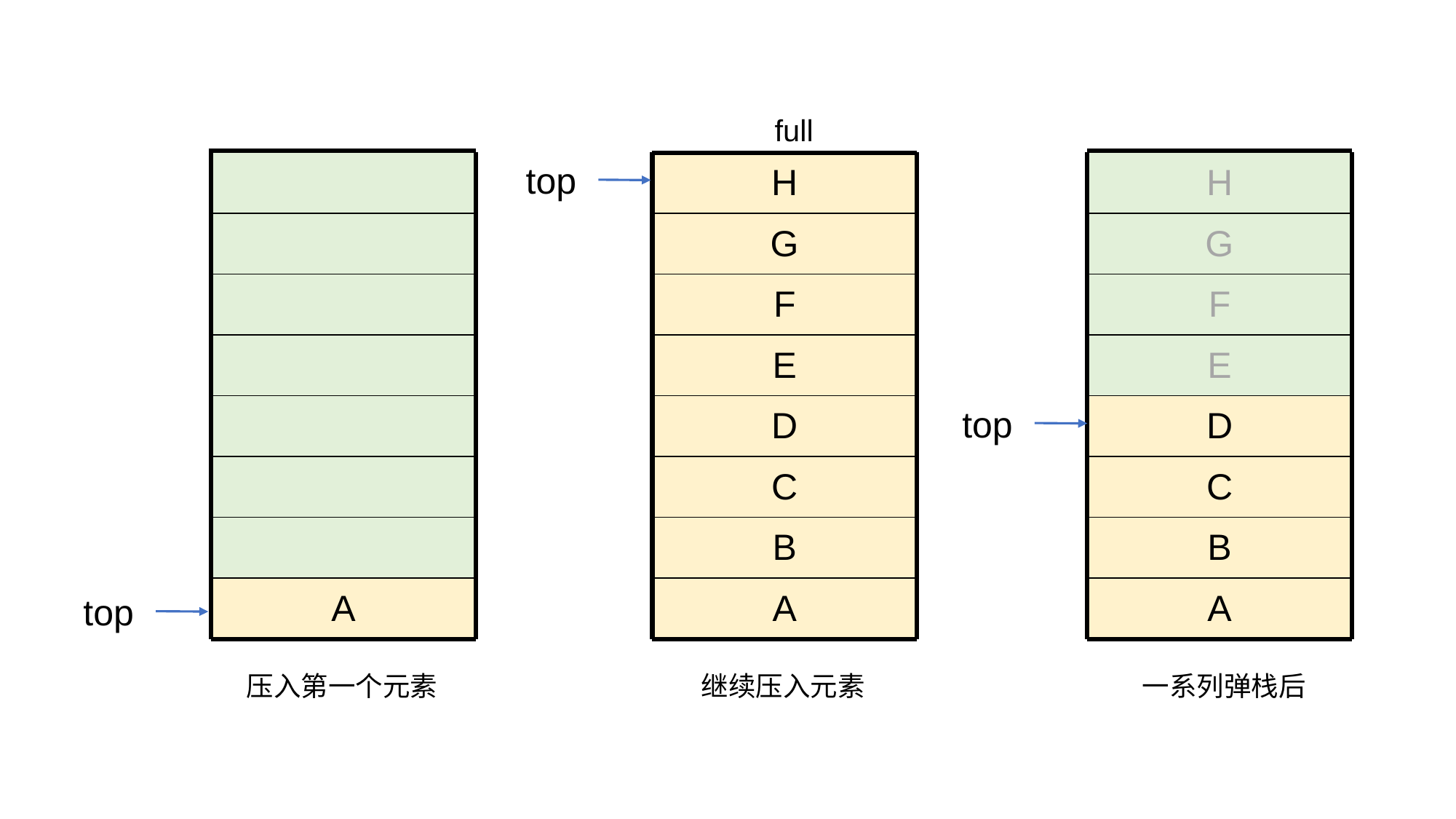

full
|  |
| --- |
|  |
|  |
|  |
|  |
|  |
|  |
| A |
top
| H |
| --- |
| G |
| F |
| E |
| D |
| C |
| B |
| A |
| H |
| --- |
| G |
| F |
| E |
| D |
| C |
| B |
| A |
top
top
压入第一个元素
继续压入元素
一系列弹栈后